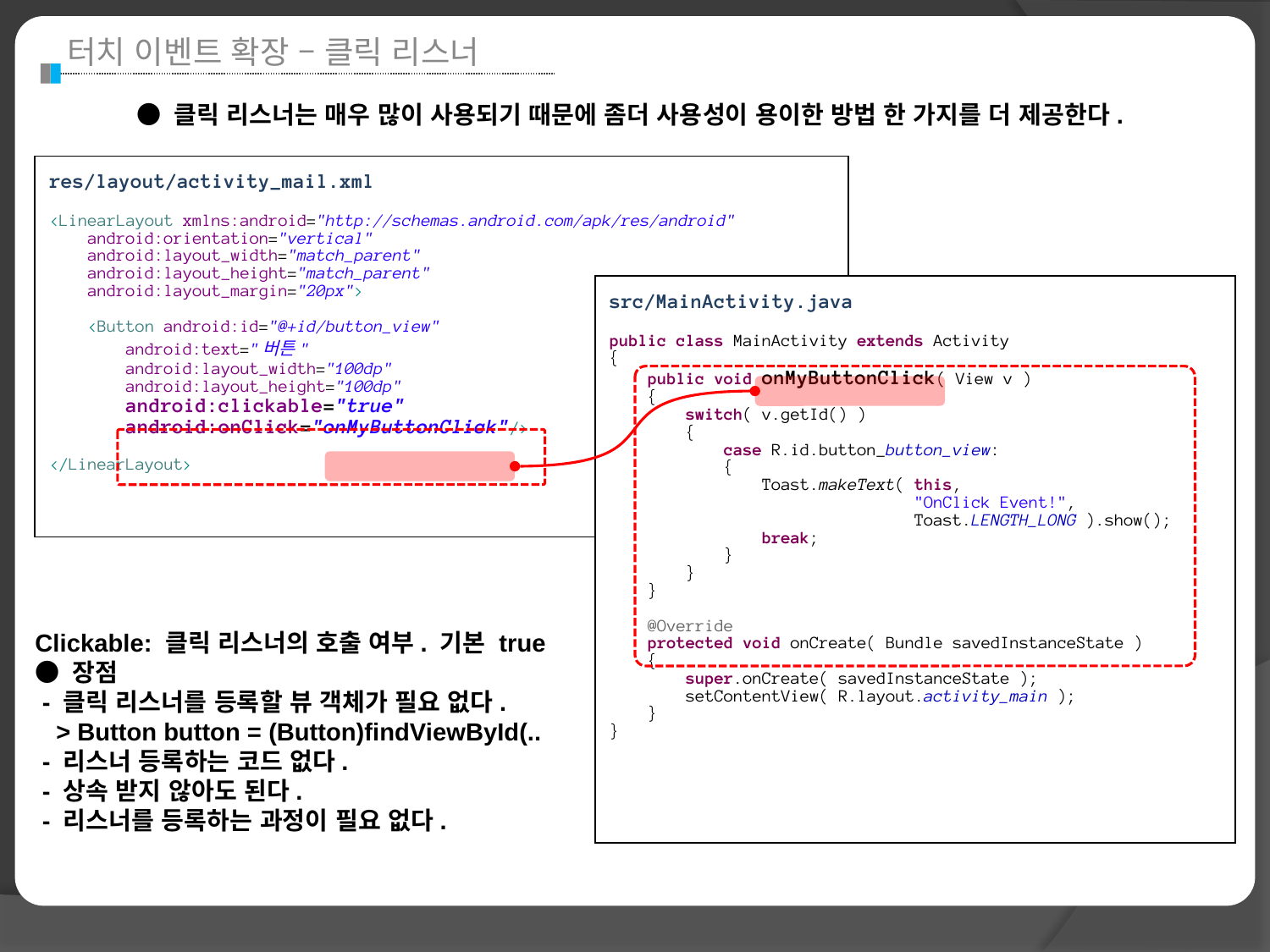

터치 이벤트 확장 – 클릭 리스너

● 클릭 리스너는 매우 많이 사용되기 때문에 좀더 사용성이 용이한 방법 한 가지를 더 제공한다.
| res/layout/activity\_mail.xml <LinearLayout xmlns:android="http://schemas.android.com/apk/res/android" android:orientation="vertical" android:layout\_width="match\_parent" android:layout\_height="match\_parent" android:layout\_margin="20px"> <Button android:id="@+id/button\_view" android:text="버튼" android:layout\_width="100dp" android:layout\_height="100dp" android:clickable="true" android:onClick="onMyButtonClick"/> </LinearLayout> |
| --- |
| src/MainActivity.java public class MainActivity extends Activity { public void onMyButtonClick( View v ) { switch( v.getId() ) { case R.id.button\_button\_view: { Toast.makeText( this, "OnClick Event!", Toast.LENGTH\_LONG ).show(); break; } } } @Override protected void onCreate( Bundle savedInstanceState ) { super.onCreate( savedInstanceState ); setContentView( R.layout.activity\_main ); } } |
| --- |

Clickable: 클릭 리스너의 호출 여부. 기본 true
● 장점
 - 클릭 리스너를 등록할 뷰 객체가 필요 없다.
   > Button button = (Button)findViewById(..
 - 리스너 등록하는 코드 없다.
 - 상속 받지 않아도 된다.
 - 리스너를 등록하는 과정이 필요 없다.